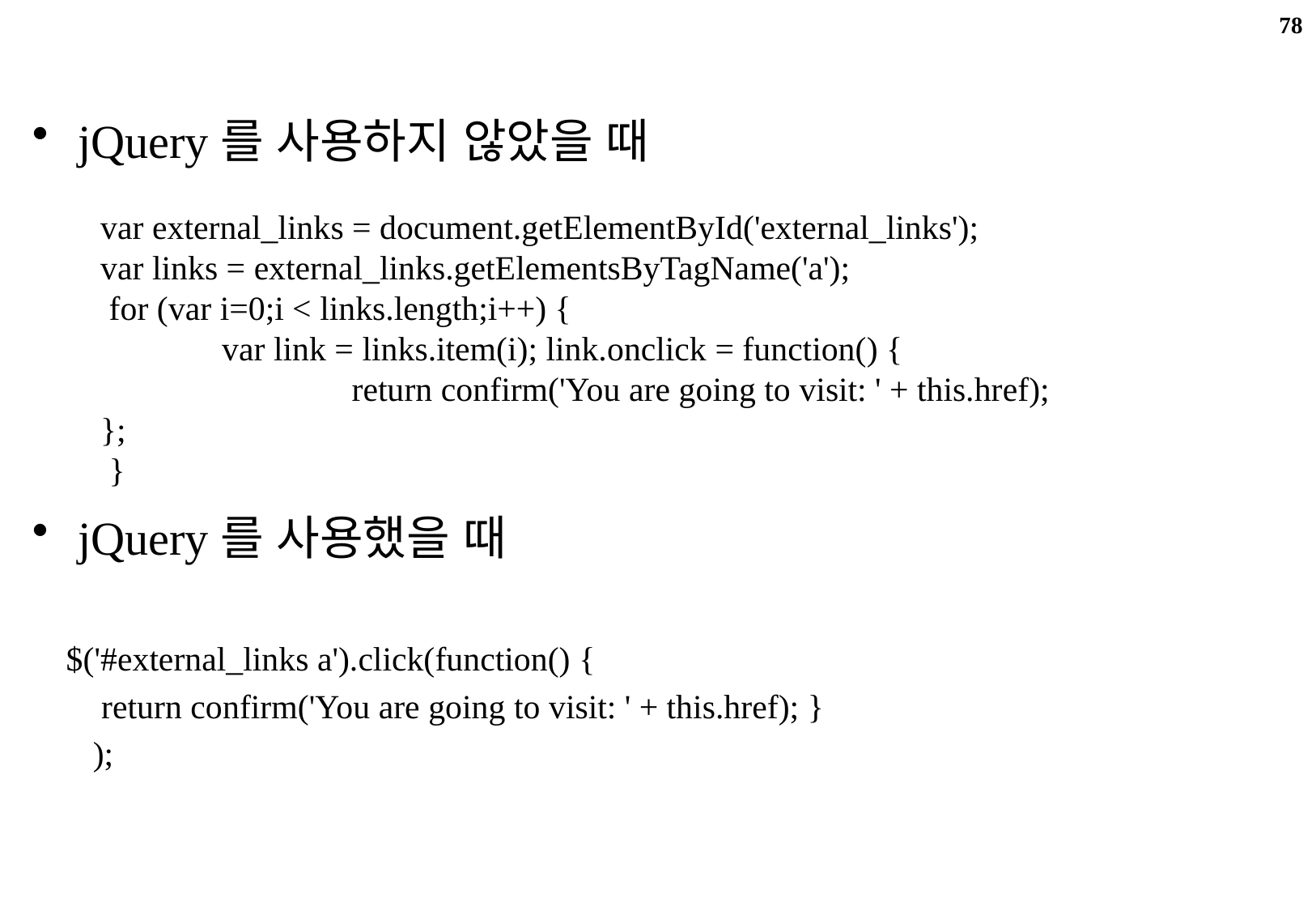

78
JQuery
jQuery를 사용하지 않았을 때

jQuery를 사용했을 때

    $('#external_links a').click(function() {
 return confirm('You are going to visit: ' + this.href); }
);
var external_links = document.getElementById('external_links');
var links = external_links.getElementsByTagName('a');
 for (var i=0;i < links.length;i++) {
	var link = links.item(i); link.onclick = function() {
		 return confirm('You are going to visit: ' + this.href); 		};
 }